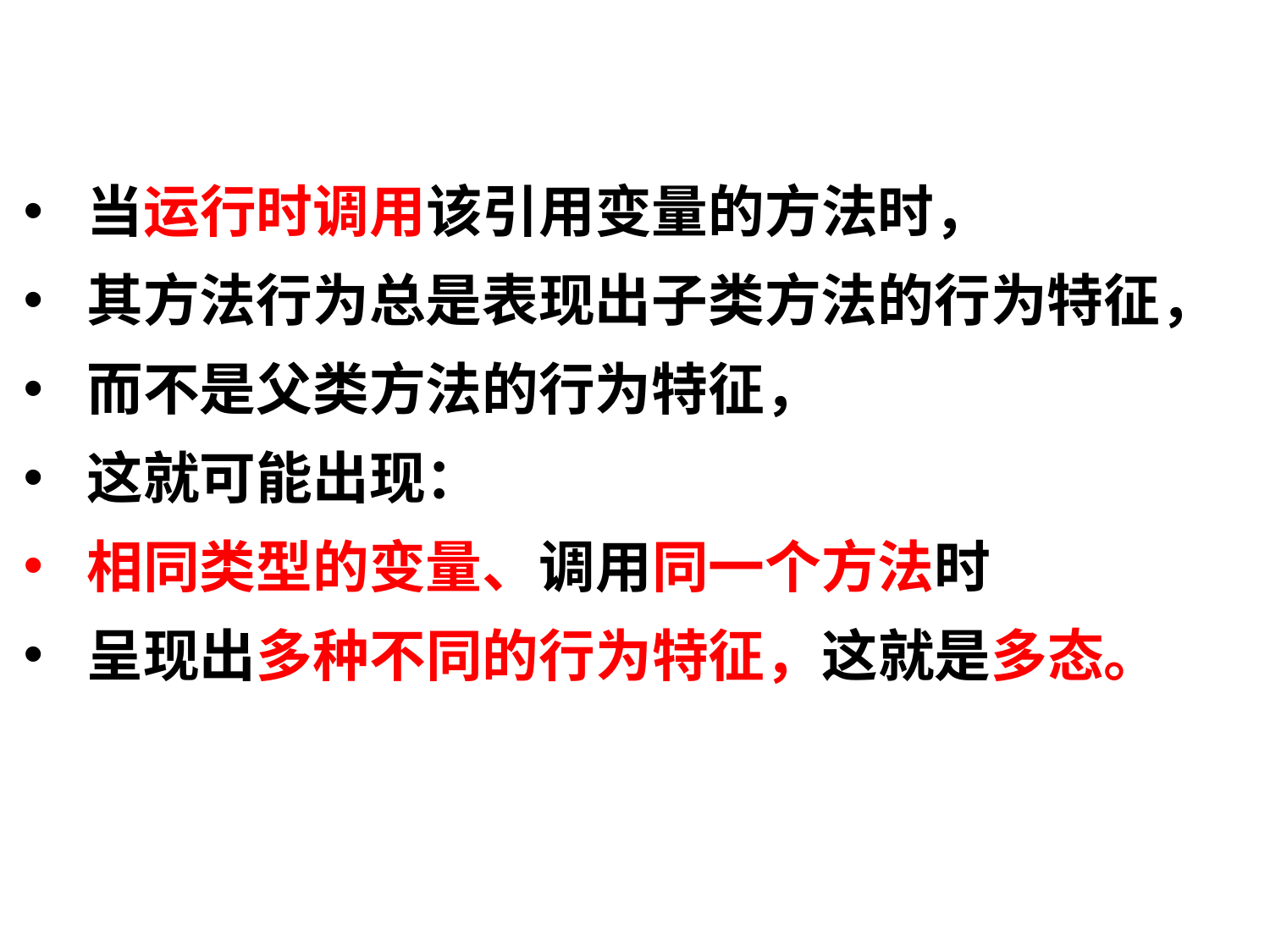

当运行时调用该引用变量的方法时，
其方法行为总是表现出子类方法的行为特征，
而不是父类方法的行为特征，
这就可能出现：
相同类型的变量、调用同一个方法时
呈现出多种不同的行为特征，这就是多态。